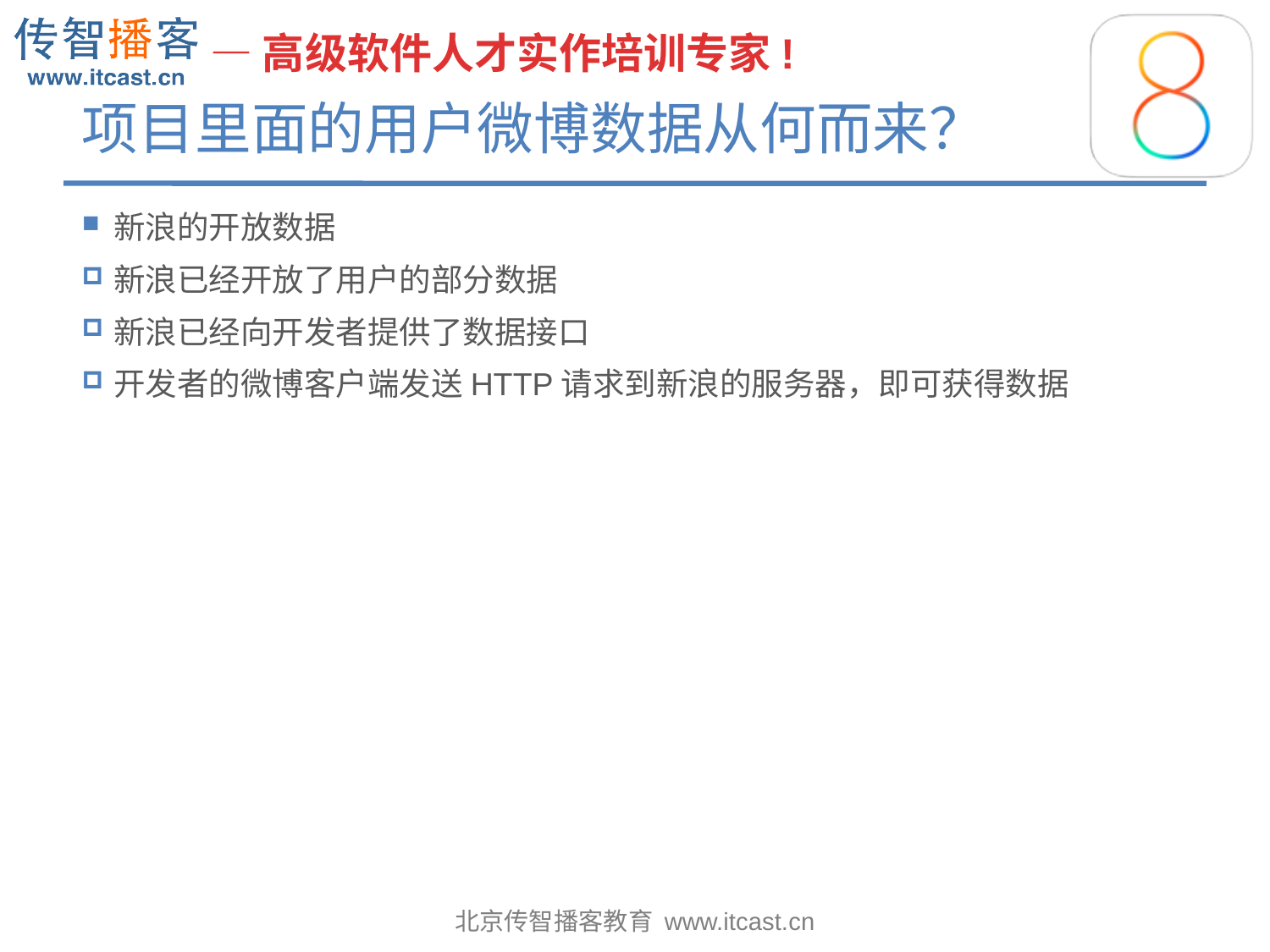

# 项目里面的用户微博数据从何而来？
新浪的开放数据
新浪已经开放了用户的部分数据
新浪已经向开发者提供了数据接口
开发者的微博客户端发送HTTP请求到新浪的服务器，即可获得数据